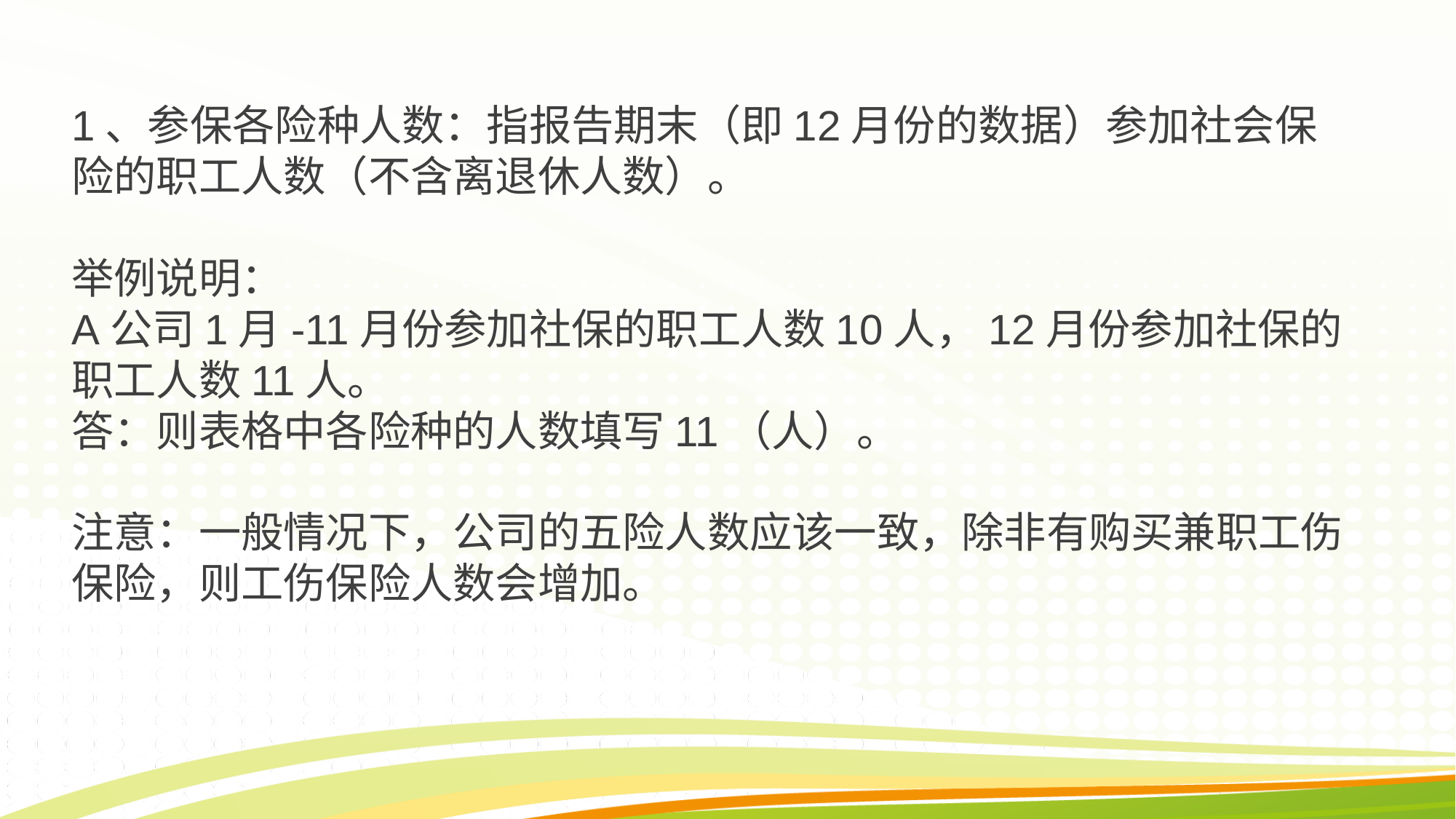

1、参保各险种人数：指报告期末（即12月份的数据）参加社会保险的职工人数（不含离退休人数）。

举例说明：
A公司1月-11月份参加社保的职工人数10人，12月份参加社保的职工人数11人。
答：则表格中各险种的人数填写11（人）。

注意：一般情况下，公司的五险人数应该一致，除非有购买兼职工伤保险，则工伤保险人数会增加。